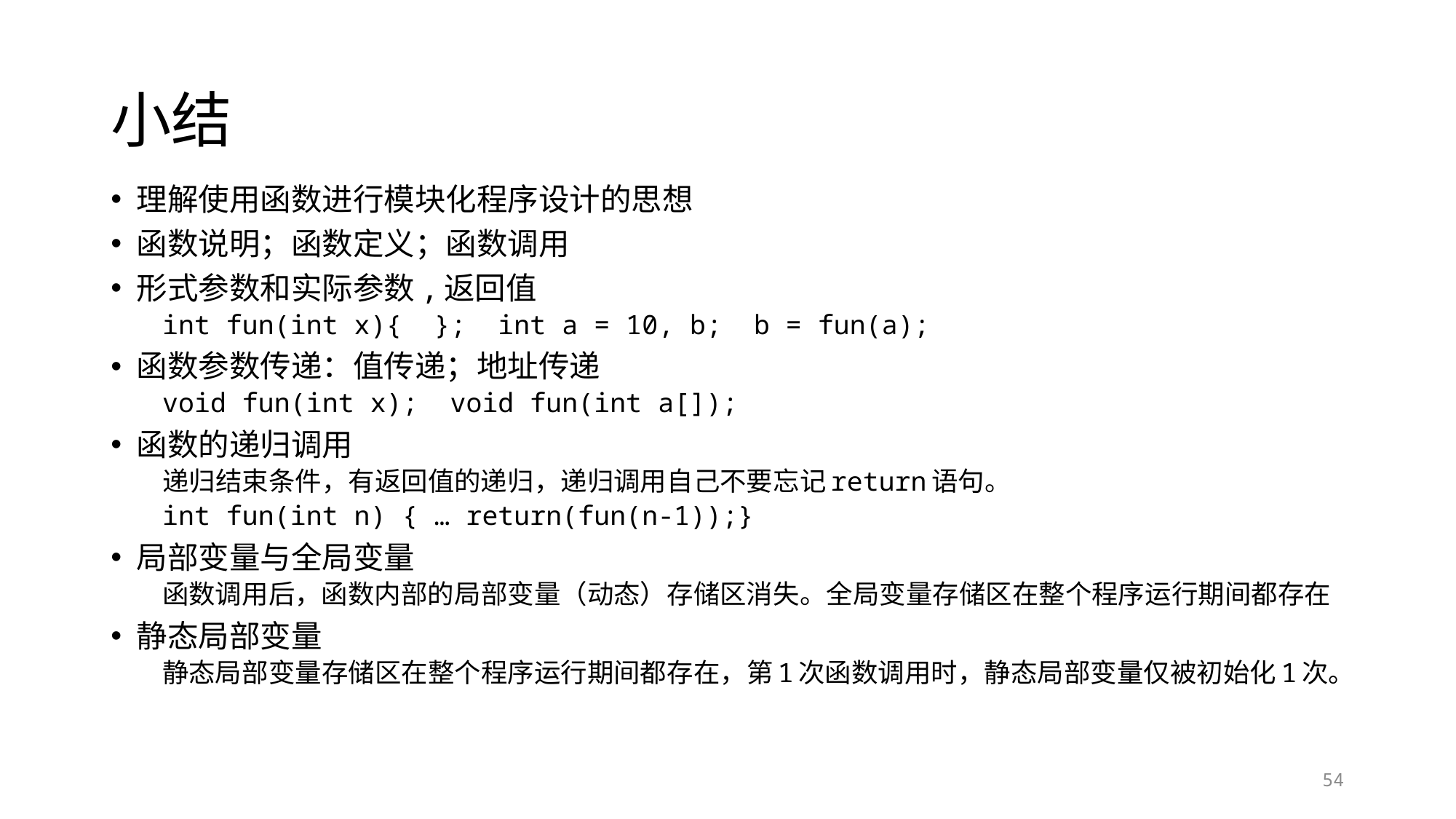

# 小结
理解使用函数进行模块化程序设计的思想
函数说明；函数定义；函数调用
形式参数和实际参数,返回值
int fun(int x){  };  int a = 10, b;  b = fun(a);
函数参数传递：值传递；地址传递
void fun(int x);  void fun(int a[]);
函数的递归调用
递归结束条件，有返回值的递归，递归调用自己不要忘记return语句。
int fun(int n) { … return(fun(n-1));}
局部变量与全局变量
函数调用后，函数内部的局部变量（动态）存储区消失。全局变量存储区在整个程序运行期间都存在
静态局部变量
静态局部变量存储区在整个程序运行期间都存在，第1次函数调用时，静态局部变量仅被初始化1次。

54